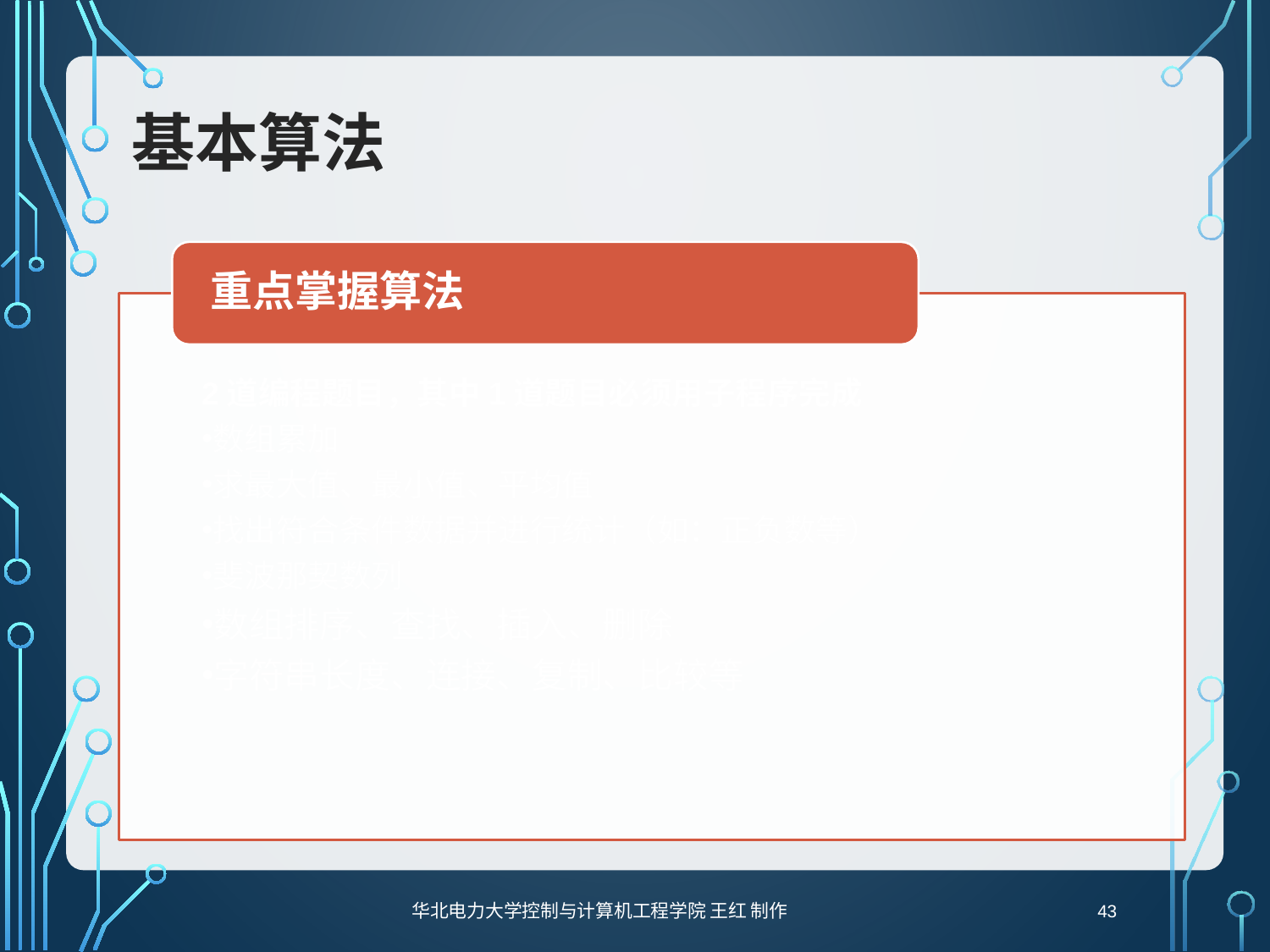

# 基本算法
2道编程题目，其中1道题目必须用子程序完成
数组累加
求最大值、最小值、平均值
找出符合条件数据并进行统计（如：正负数等）
斐波那契数列
数组排序、查找、插入、删除
字符串长度、连接、复制、比较等
重点掌握算法
43
华北电力大学控制与计算机工程学院 王红 制作